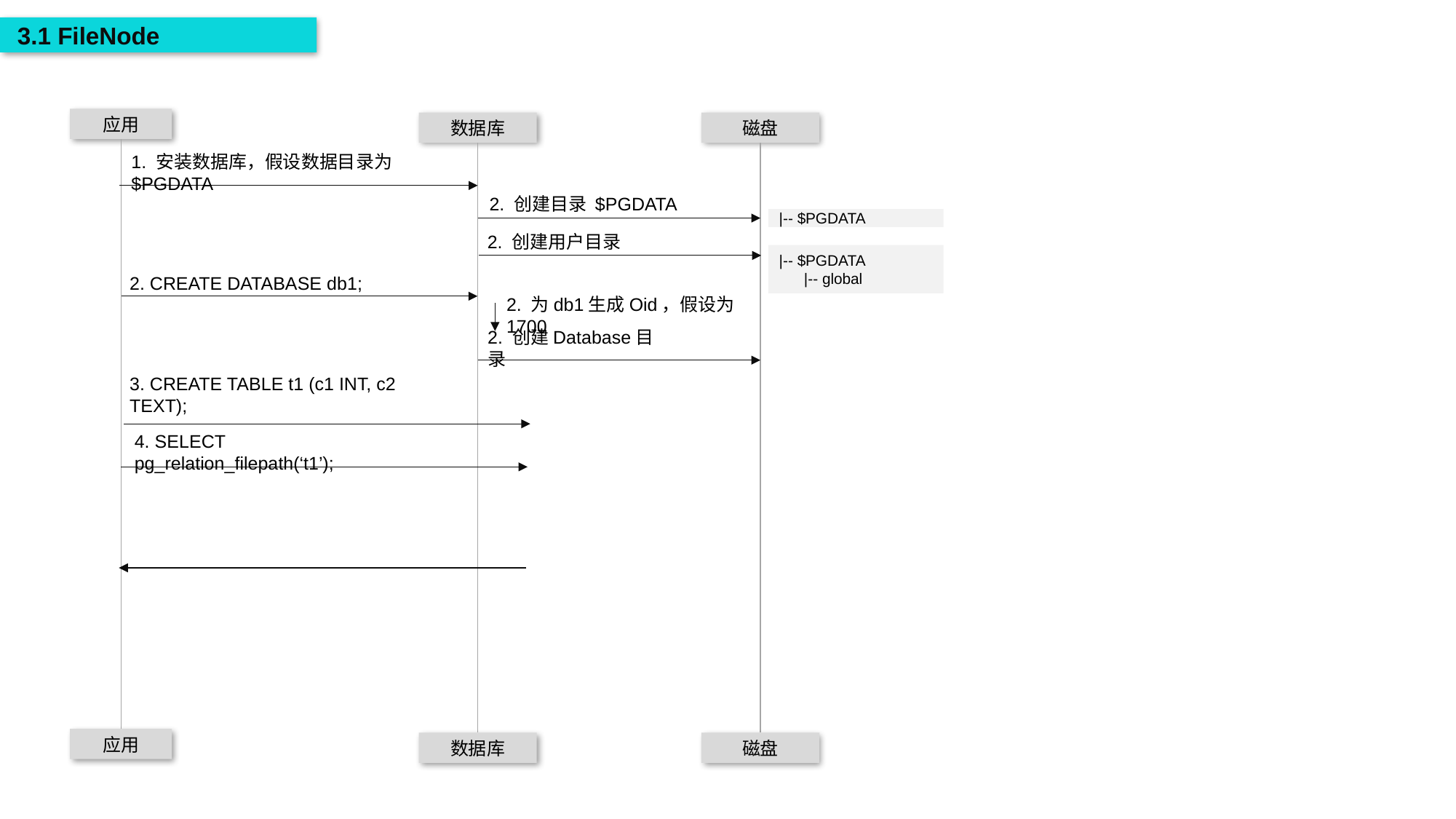

3.1 FileNode
应用
数据库
磁盘
1. 安装数据库，假设数据目录为$PGDATA
2. 创建目录 $PGDATA
|-- $PGDATA
2. 创建用户目录
|-- $PGDATA
      |-- global
2. CREATE DATABASE db1;
2. 为db1生成Oid，假设为1700
2. 创建Database目录
3. CREATE TABLE t1 (c1 INT, c2 TEXT);
4. SELECT pg_relation_filepath(‘t1’);
应用
数据库
磁盘